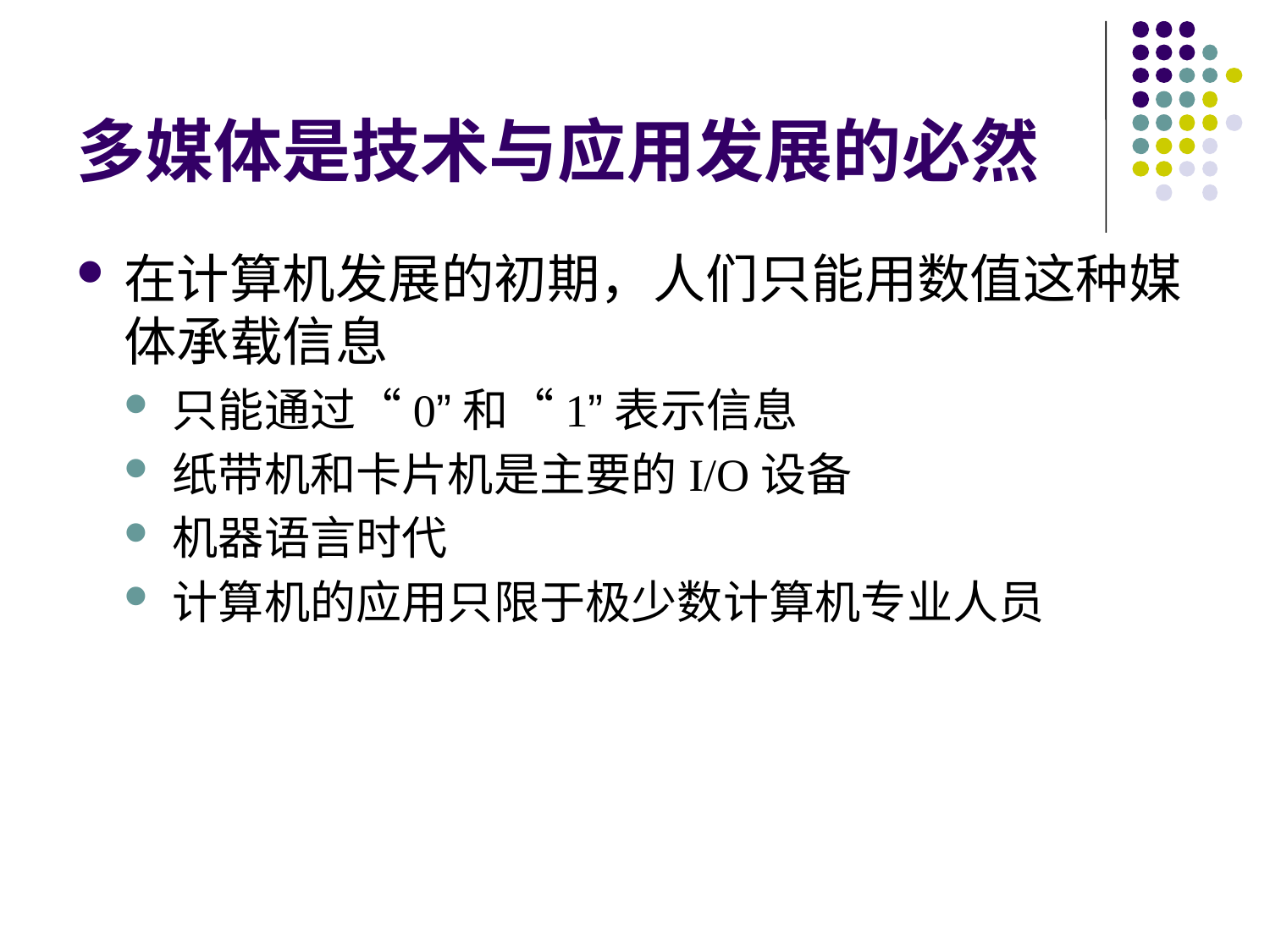

多媒体是技术与应用发展的必然
在计算机发展的初期，人们只能用数值这种媒体承载信息
只能通过“0”和“1”表示信息
纸带机和卡片机是主要的I/O设备
机器语言时代
计算机的应用只限于极少数计算机专业人员